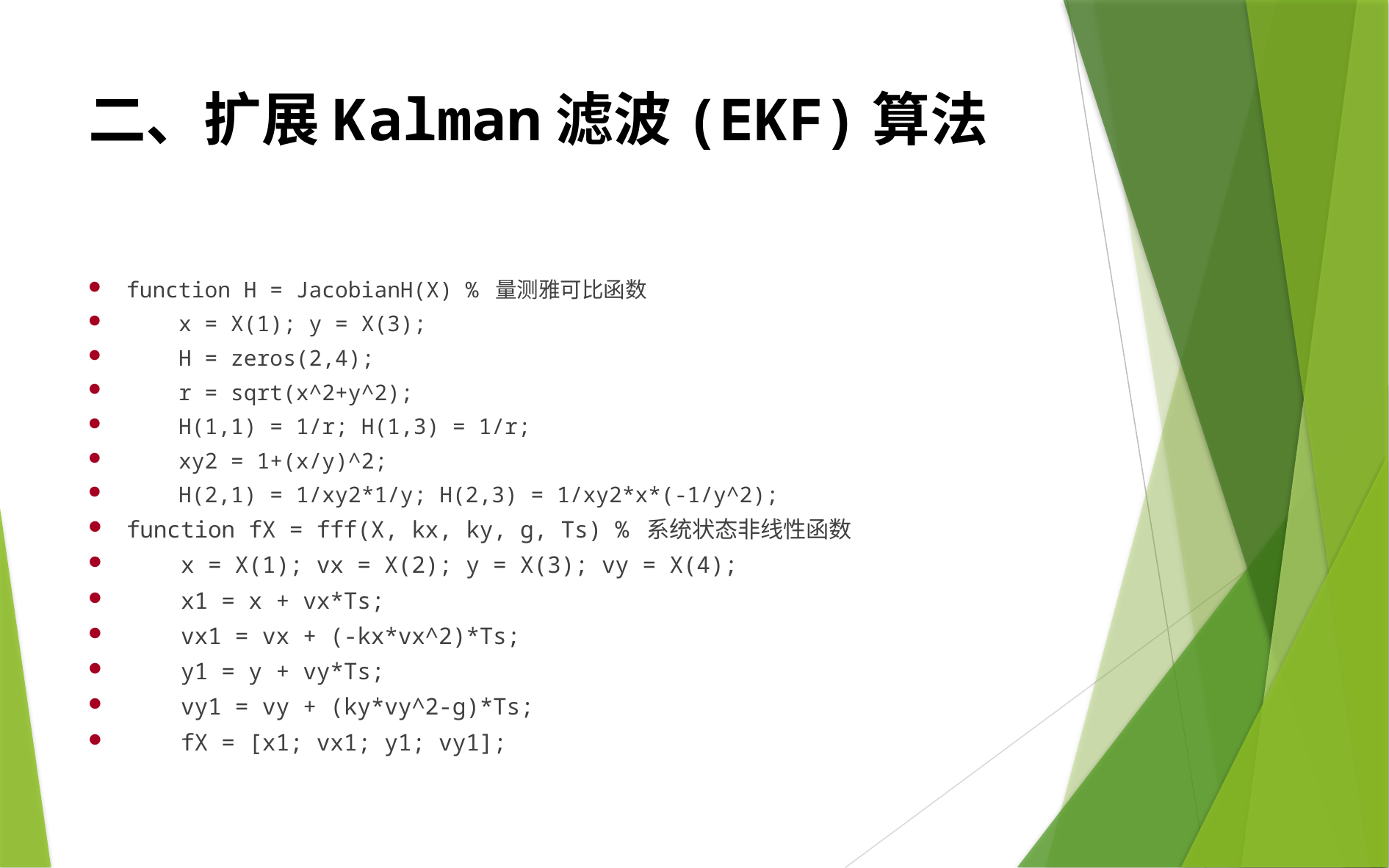

# 二、扩展Kalman滤波(EKF)算法
function H = JacobianH(X) % 量测雅可比函数
    x = X(1); y = X(3);
    H = zeros(2,4);
    r = sqrt(x^2+y^2);
    H(1,1) = 1/r; H(1,3) = 1/r;
    xy2 = 1+(x/y)^2;
    H(2,1) = 1/xy2*1/y; H(2,3) = 1/xy2*x*(-1/y^2);
function fX = fff(X, kx, ky, g, Ts) % 系统状态非线性函数
    x = X(1); vx = X(2); y = X(3); vy = X(4);
    x1 = x + vx*Ts;
    vx1 = vx + (-kx*vx^2)*Ts;
    y1 = y + vy*Ts;
    vy1 = vy + (ky*vy^2-g)*Ts;
    fX = [x1; vx1; y1; vy1];